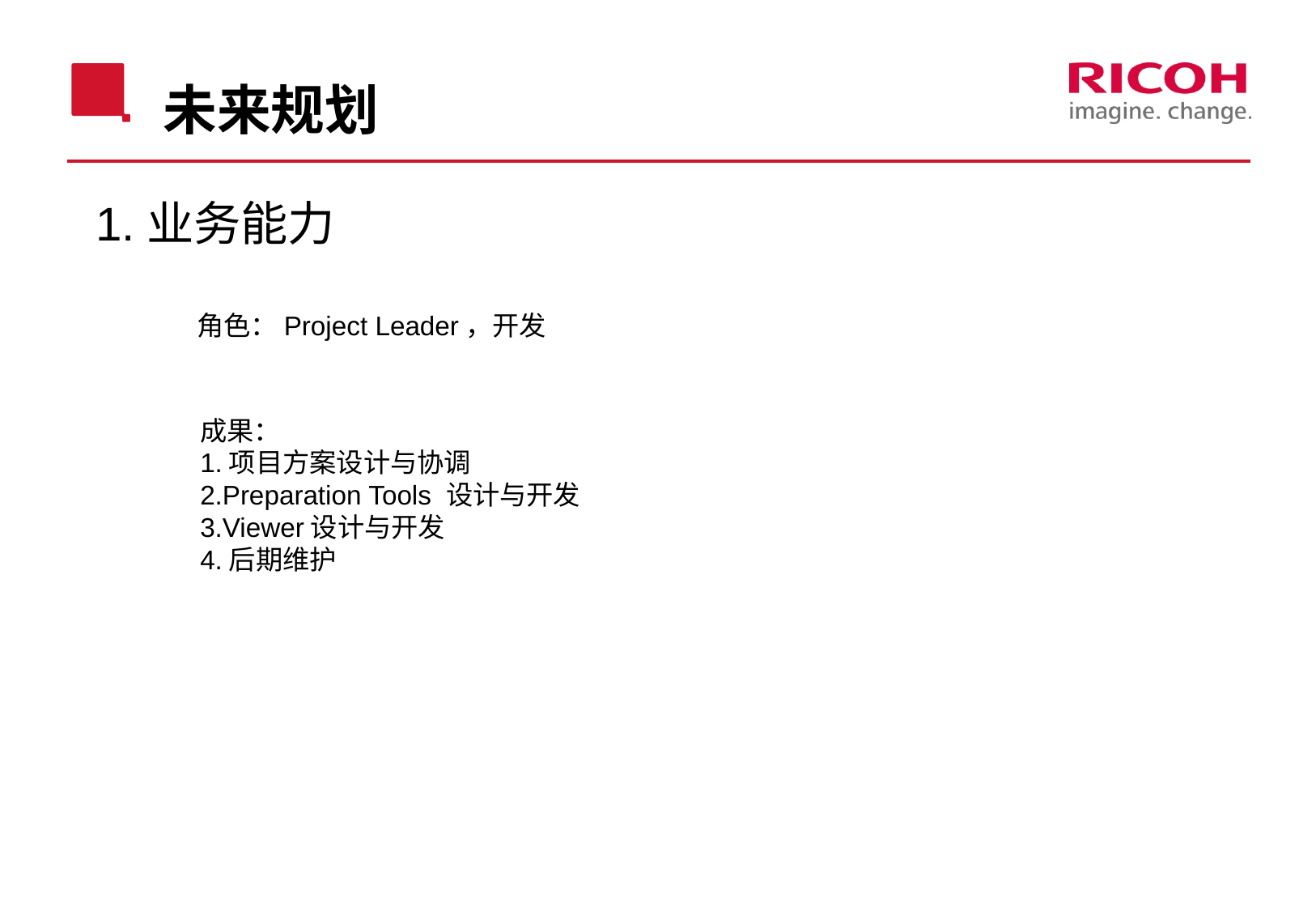

# 未来规划
1.业务能力
角色：Project Leader，开发
成果：
1.项目方案设计与协调
2.Preparation Tools 设计与开发
3.Viewer设计与开发
4.后期维护